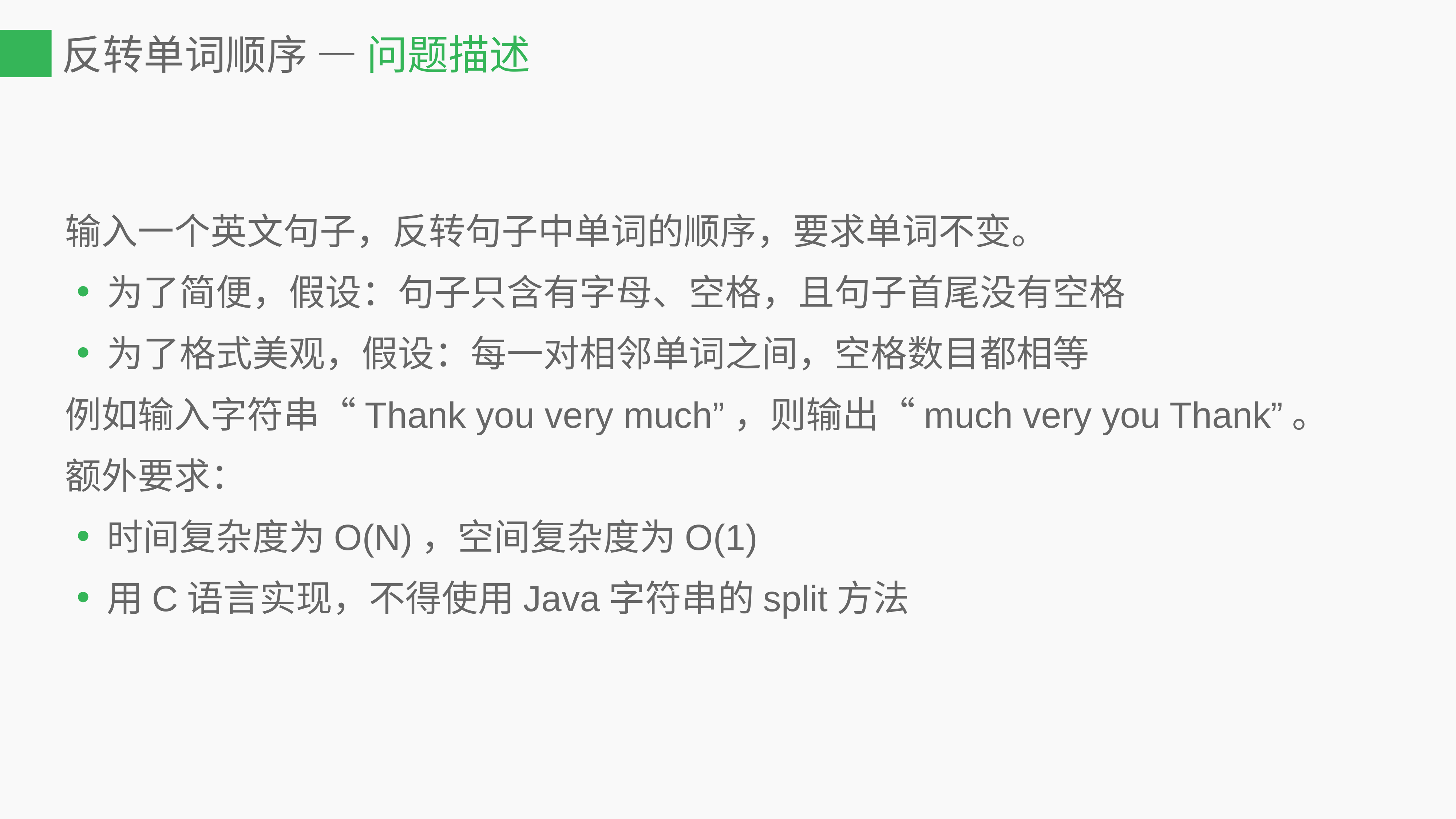

# 反转单词顺序 — 问题描述
输入一个英文句子，反转句子中单词的顺序，要求单词不变。
为了简便，假设：句子只含有字母、空格，且句子首尾没有空格
为了格式美观，假设：每一对相邻单词之间，空格数目都相等
例如输入字符串“Thank you very much”，则输出“much very you Thank”。
额外要求：
时间复杂度为O(N)，空间复杂度为O(1)
用C语言实现，不得使用Java字符串的split方法